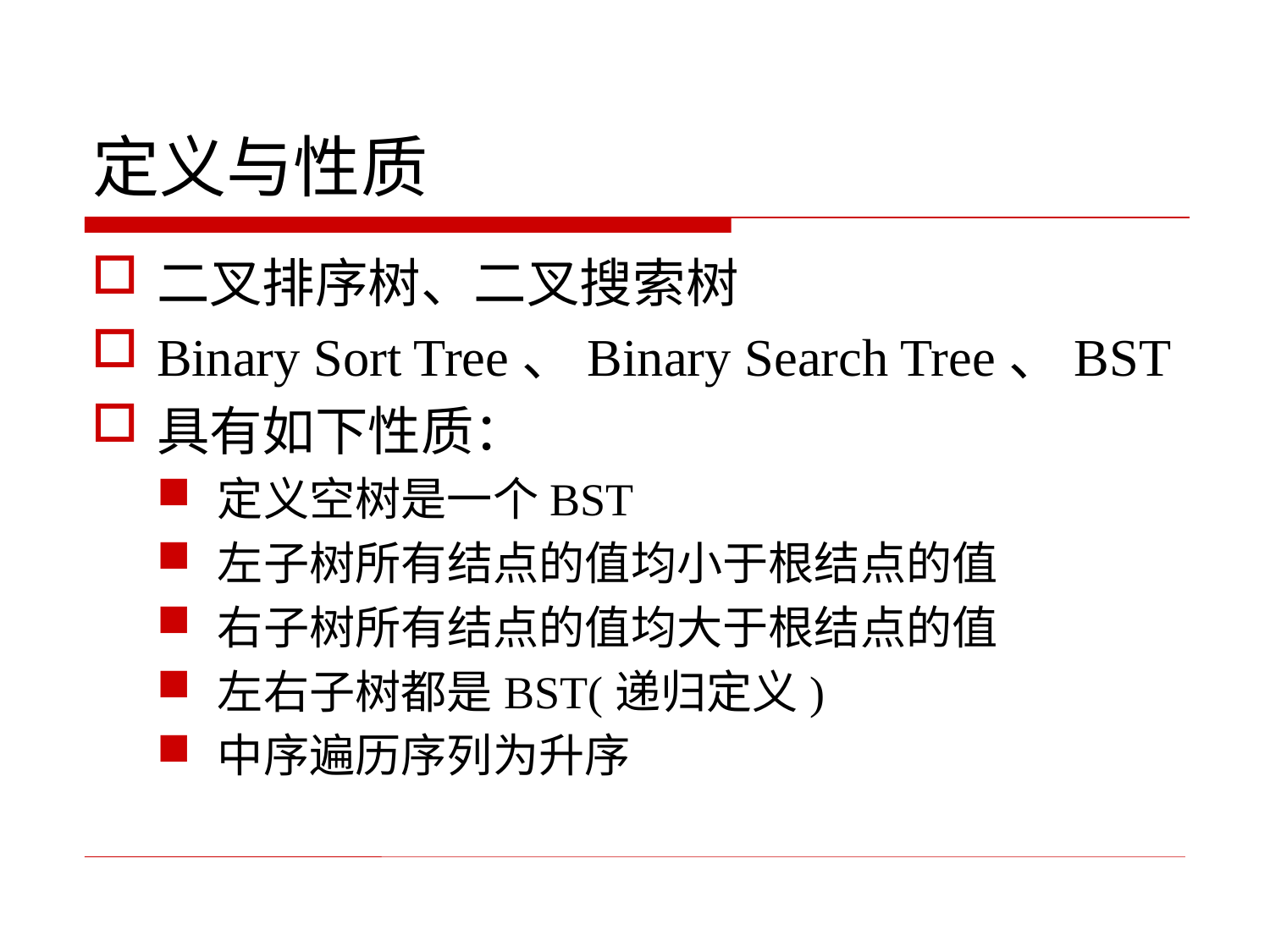

# 定义与性质
二叉排序树、二叉搜索树
Binary Sort Tree、Binary Search Tree、BST
具有如下性质：
定义空树是一个BST
左子树所有结点的值均小于根结点的值
右子树所有结点的值均大于根结点的值
左右子树都是BST(递归定义)
中序遍历序列为升序